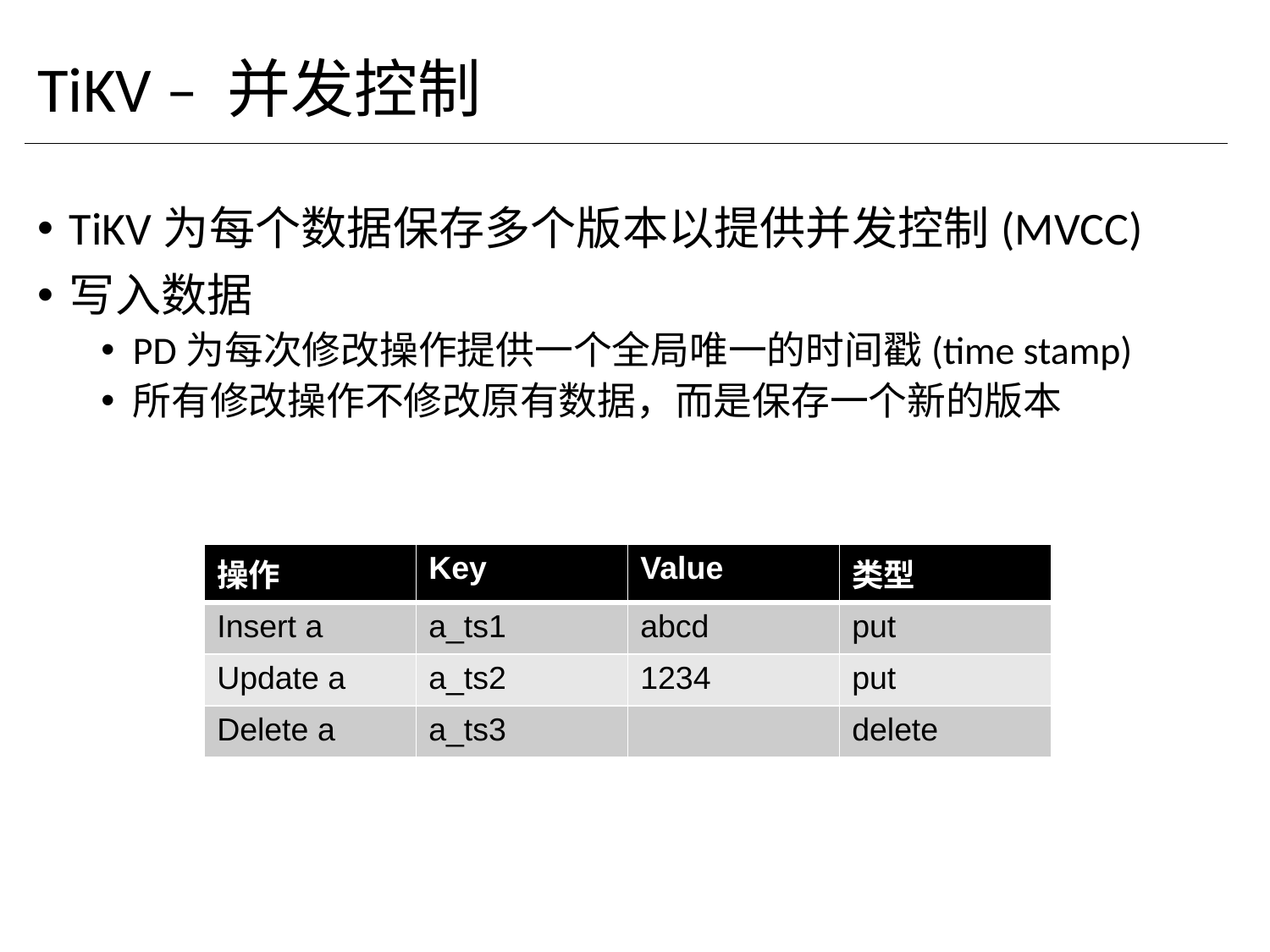

# TiKV – 并发控制
TiKV为每个数据保存多个版本以提供并发控制(MVCC)
写入数据
PD为每次修改操作提供一个全局唯一的时间戳(time stamp)
所有修改操作不修改原有数据，而是保存一个新的版本
| 操作 | Key | Value | 类型 |
| --- | --- | --- | --- |
| Insert a | a\_ts1 | abcd | put |
| Update a | a\_ts2 | 1234 | put |
| Delete a | a\_ts3 |  | delete |